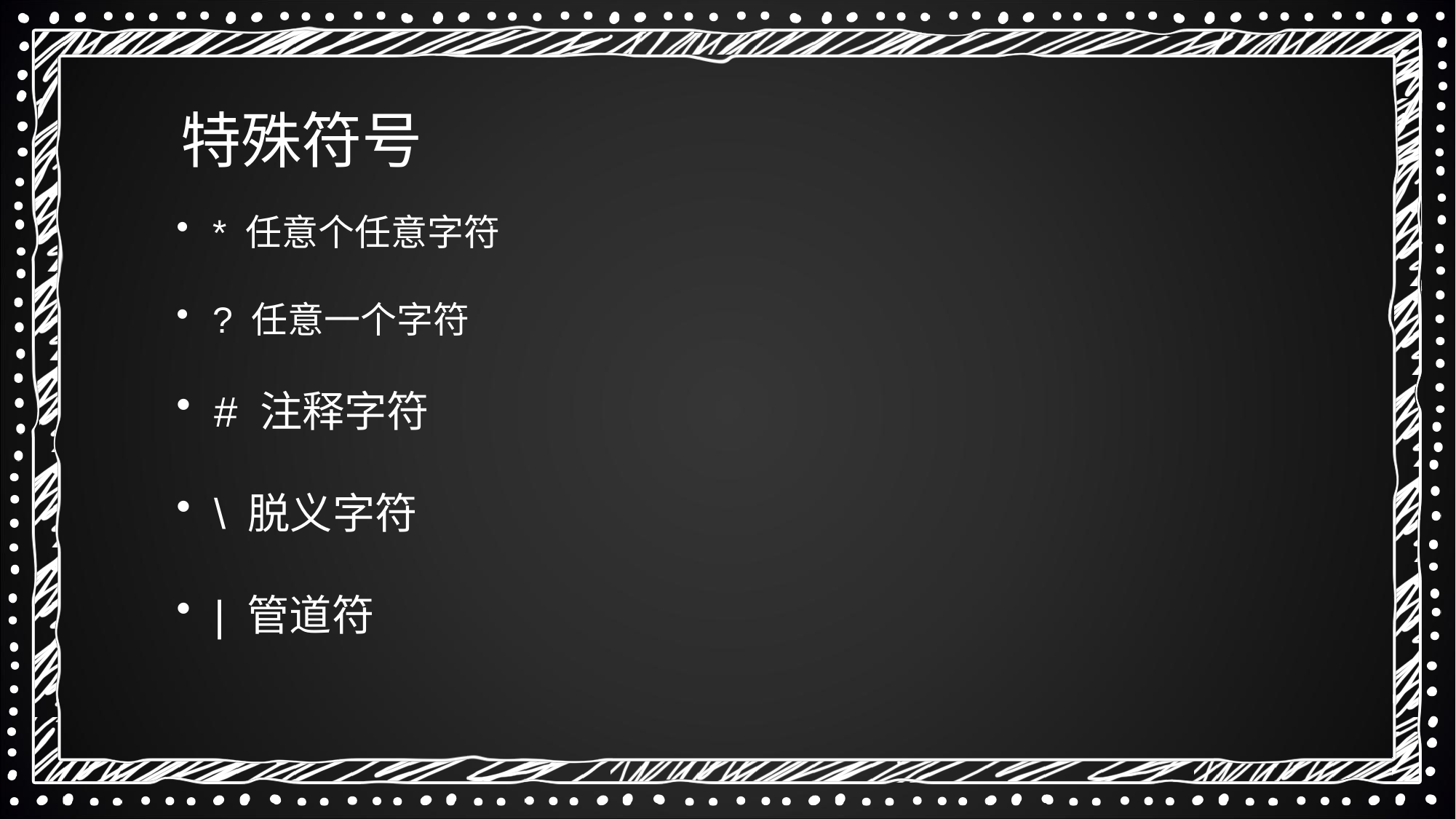

特殊符号
 * 任意个任意字符

 ? 任意一个字符

 # 注释字符

 \ 脱义字符

 | 管道符